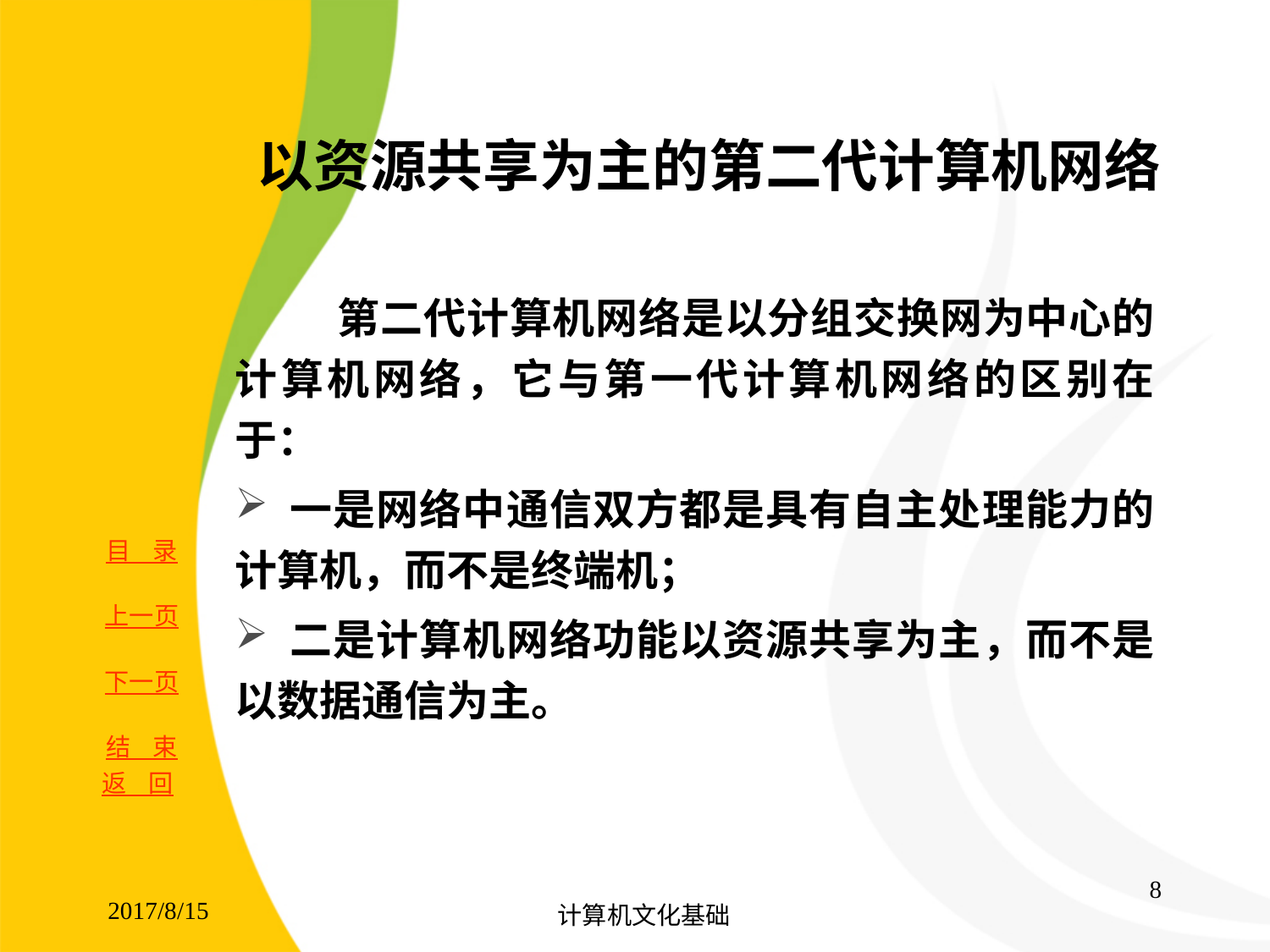

# 以资源共享为主的第二代计算机网络
         第二代计算机网络是以分组交换网为中心的计算机网络，它与第一代计算机网络的区别在于：
 一是网络中通信双方都是具有自主处理能力的计算机，而不是终端机；
 二是计算机网络功能以资源共享为主，而不是以数据通信为主。
返    回
8
2017/8/15